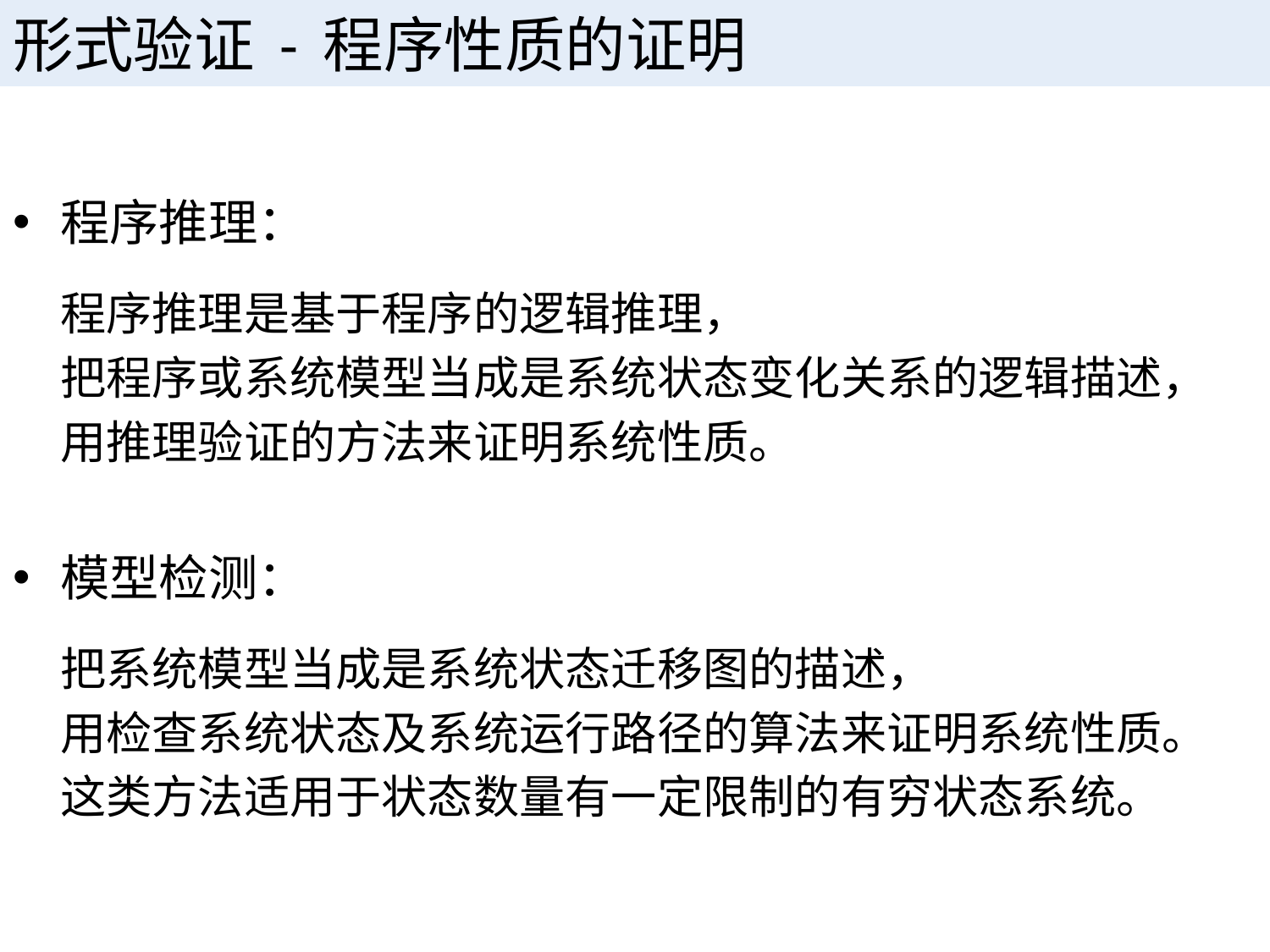

# 形式验证 - 程序性质的证明

程序推理：

	程序推理是基于程序的逻辑推理，
	把程序或系统模型当成是系统状态变化关系的逻辑描述，
	用推理验证的方法来证明系统性质。

模型检测：

	把系统模型当成是系统状态迁移图的描述，
	用检查系统状态及系统运行路径的算法来证明系统性质。
	这类方法适用于状态数量有一定限制的有穷状态系统。